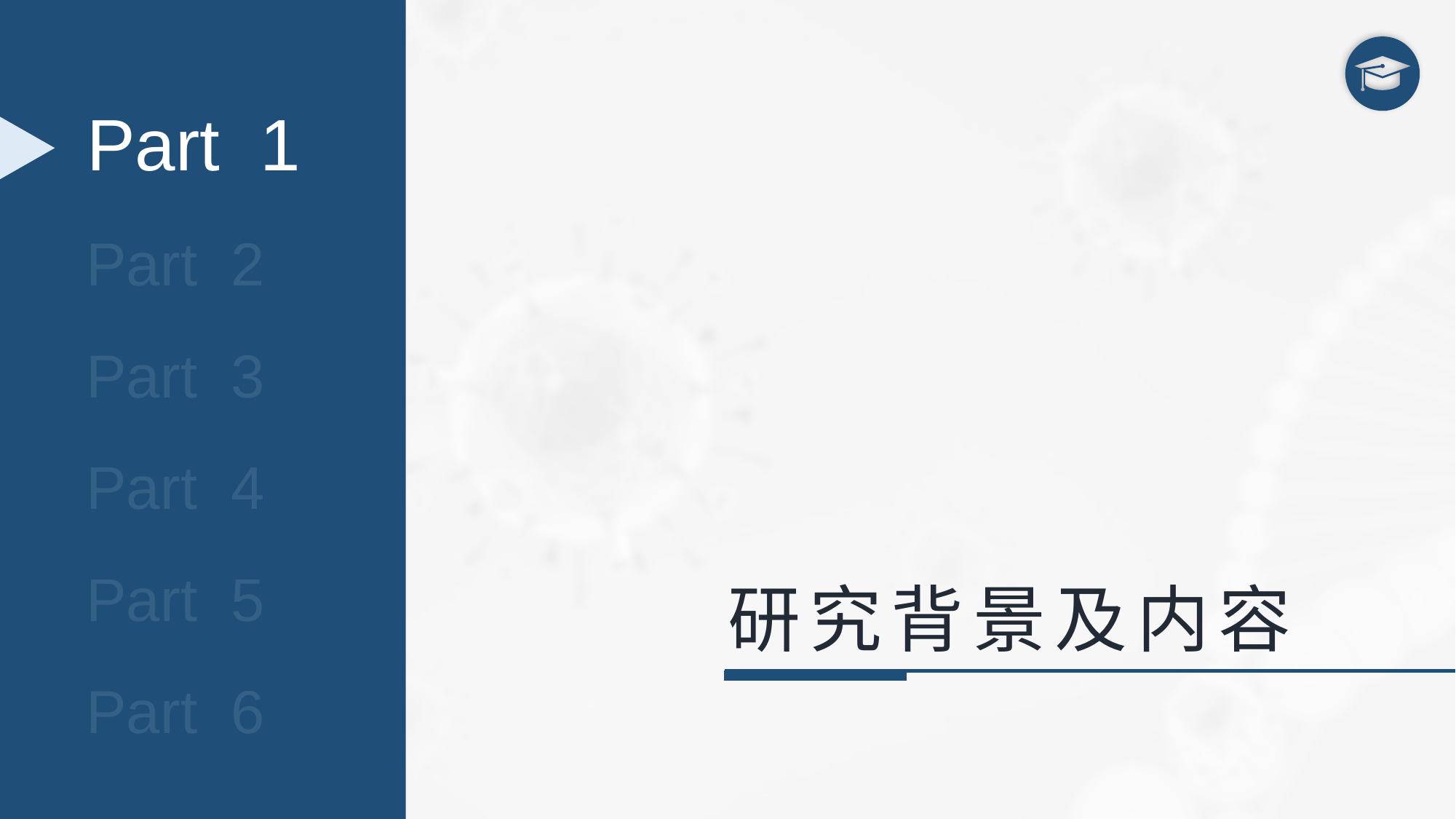

Part  1

Part  2
Part  3
Part  4
Part  5
研究背景及内容
Part  6